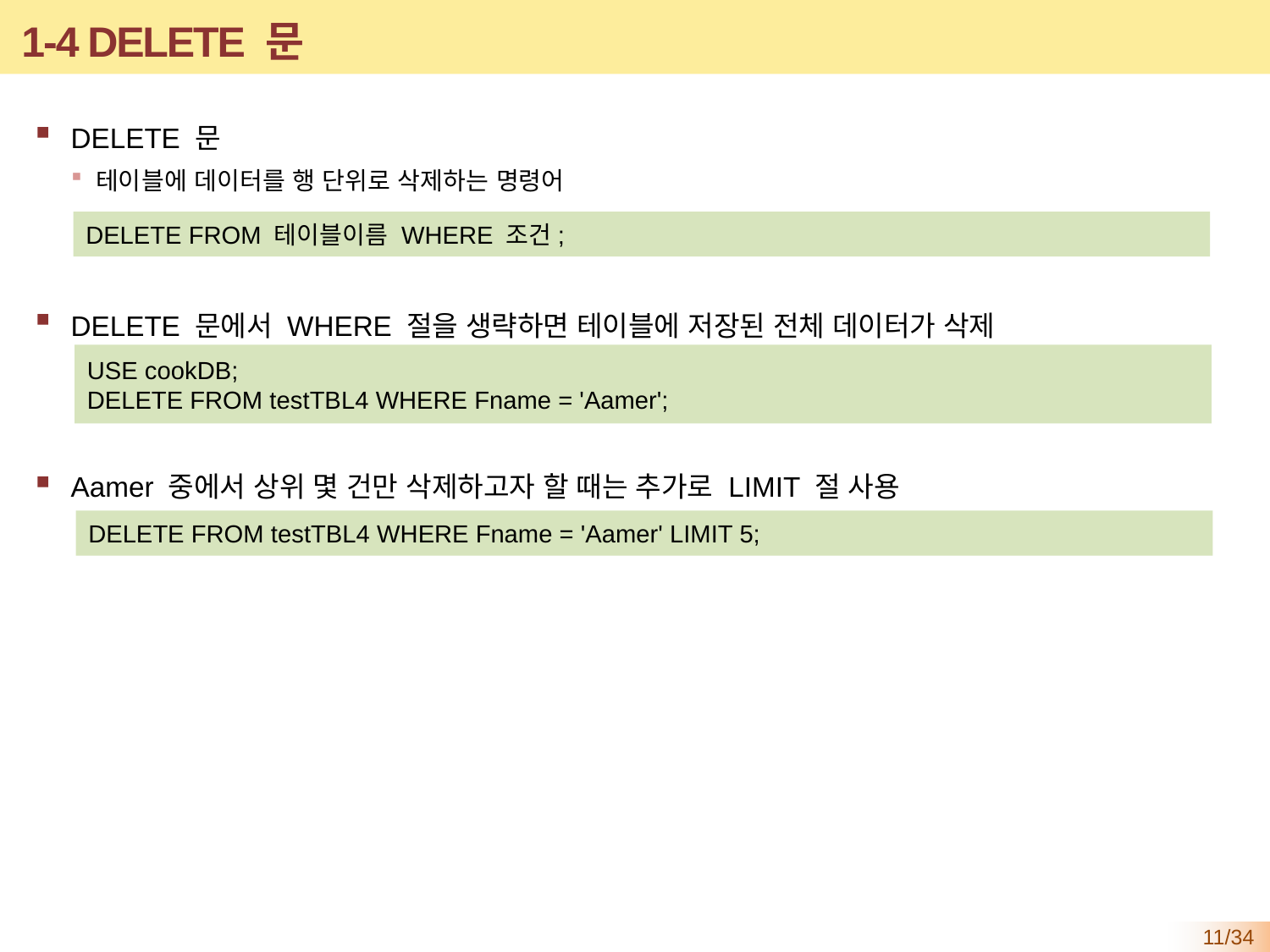

# 1-4 DELETE 문
DELETE 문
테이블에 데이터를 행 단위로 삭제하는 명령어

DELETE 문에서 WHERE 절을 생략하면 테이블에 저장된 전체 데이터가 삭제

Aamer 중에서 상위 몇 건만 삭제하고자 할 때는 추가로 LIMIT 절 사용

DELETE FROM 테이블이름 WHERE 조건;
USE cookDB;
DELETE FROM testTBL4 WHERE Fname = 'Aamer';
DELETE FROM testTBL4 WHERE Fname = 'Aamer' LIMIT 5;